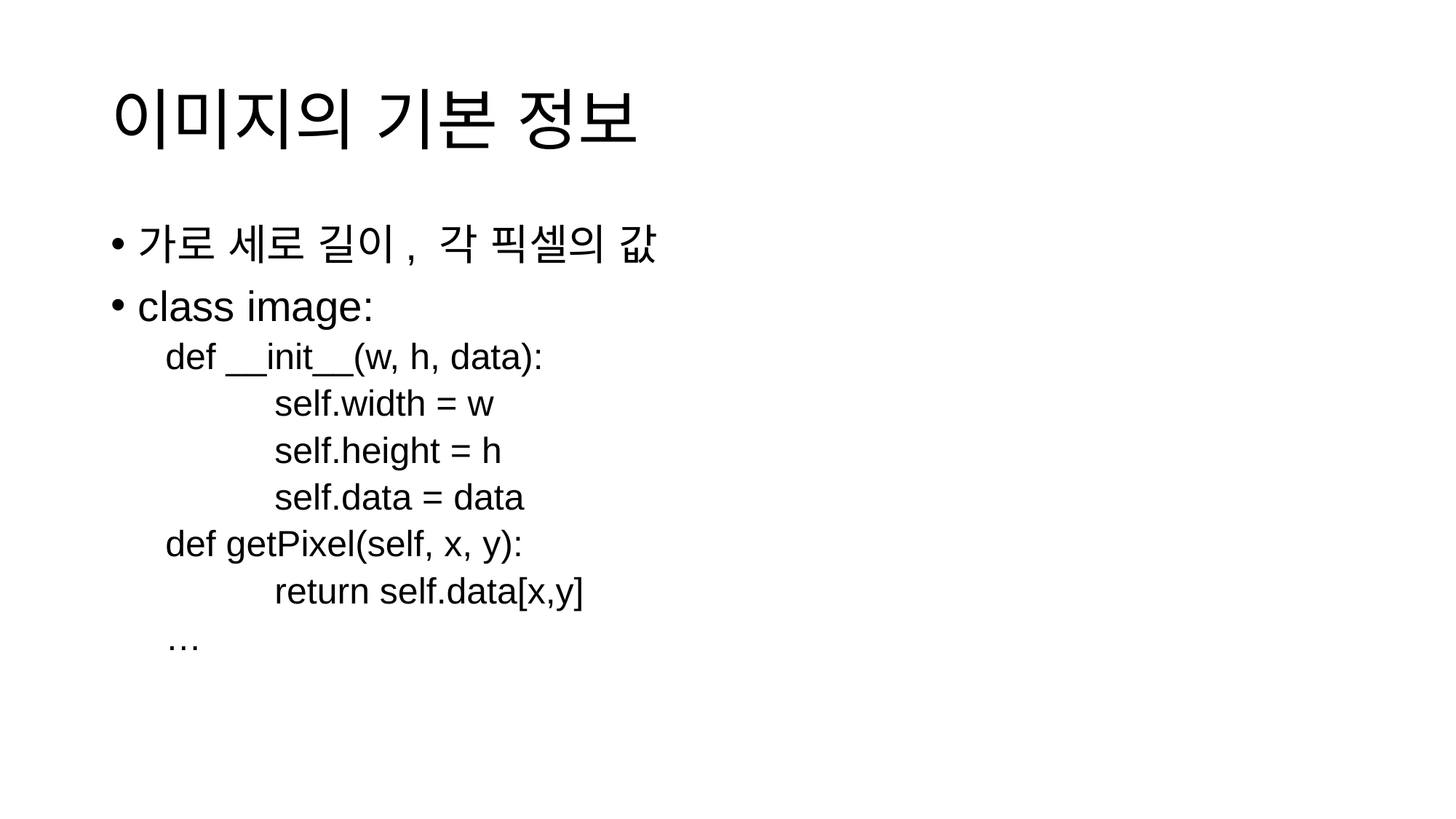

# 이미지의 기본 정보
가로 세로 길이, 각 픽셀의 값
class image:
def __init__(w, h, data):
	self.width = w
	self.height = h
	self.data = data
def getPixel(self, x, y):
	return self.data[x,y]
…